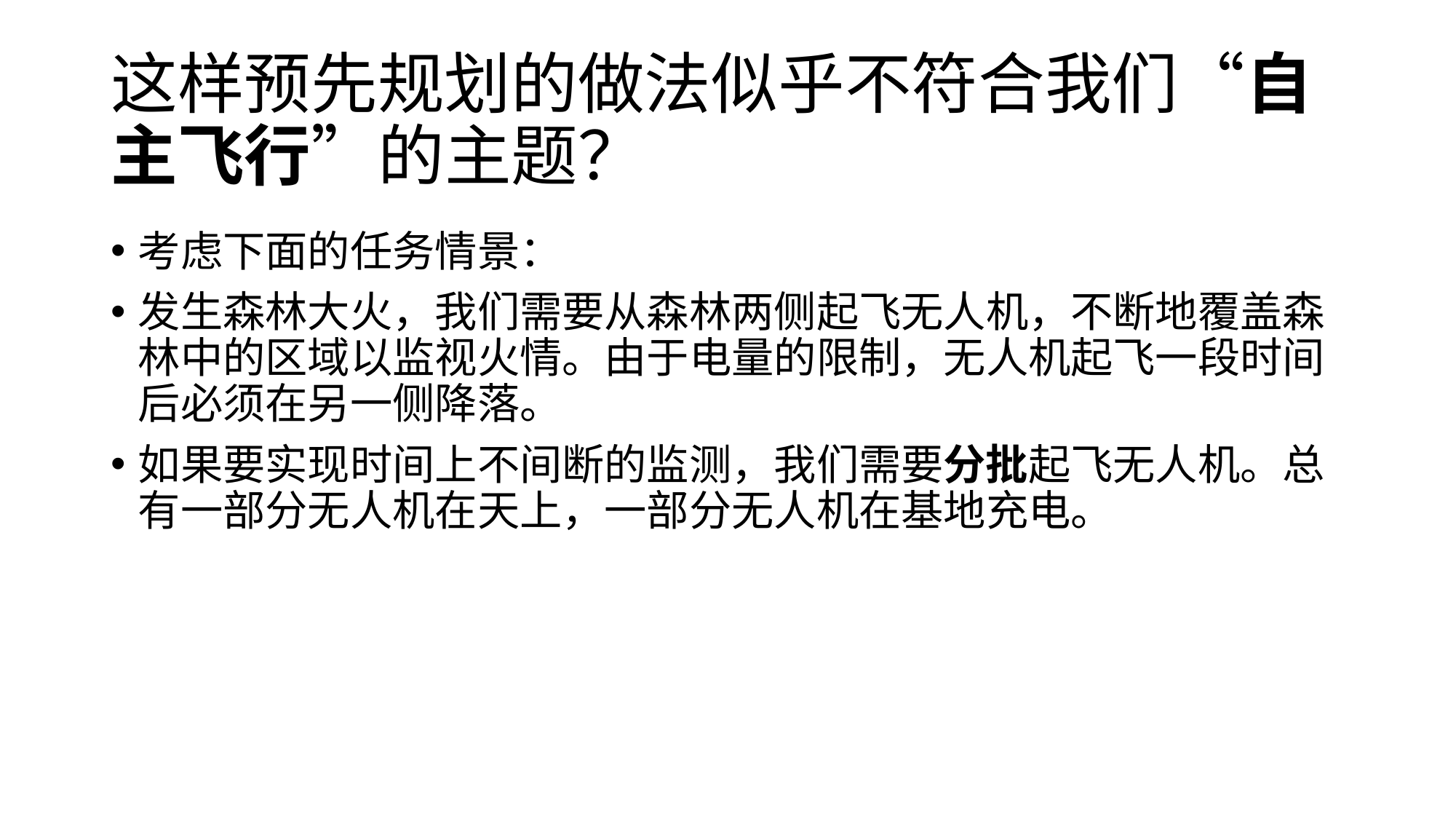

# 这样预先规划的做法似乎不符合我们“自主飞行”的主题？
考虑下面的任务情景：
发生森林大火，我们需要从森林两侧起飞无人机，不断地覆盖森林中的区域以监视火情。由于电量的限制，无人机起飞一段时间后必须在另一侧降落。
如果要实现时间上不间断的监测，我们需要分批起飞无人机。总有一部分无人机在天上，一部分无人机在基地充电。